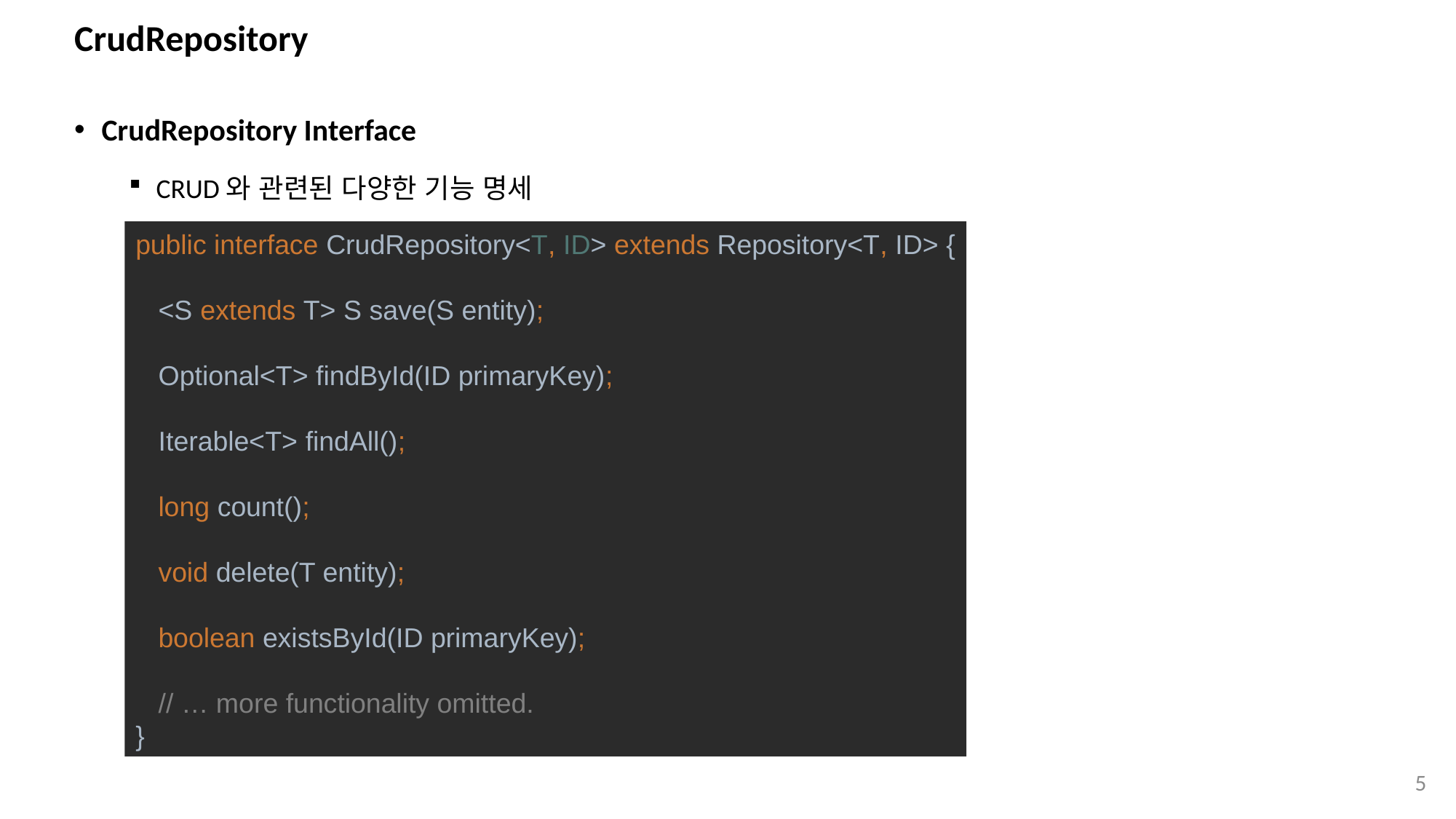

# CrudRepository
CrudRepository Interface
CRUD와 관련된 다양한 기능 명세

public interface CrudRepository<T, ID> extends Repository<T, ID> {
   <S extends T> S save(S entity);
   Optional<T> findById(ID primaryKey);
   Iterable<T> findAll();
   long count();
   void delete(T entity);
   boolean existsById(ID primaryKey);
   // … more functionality omitted.
}
5